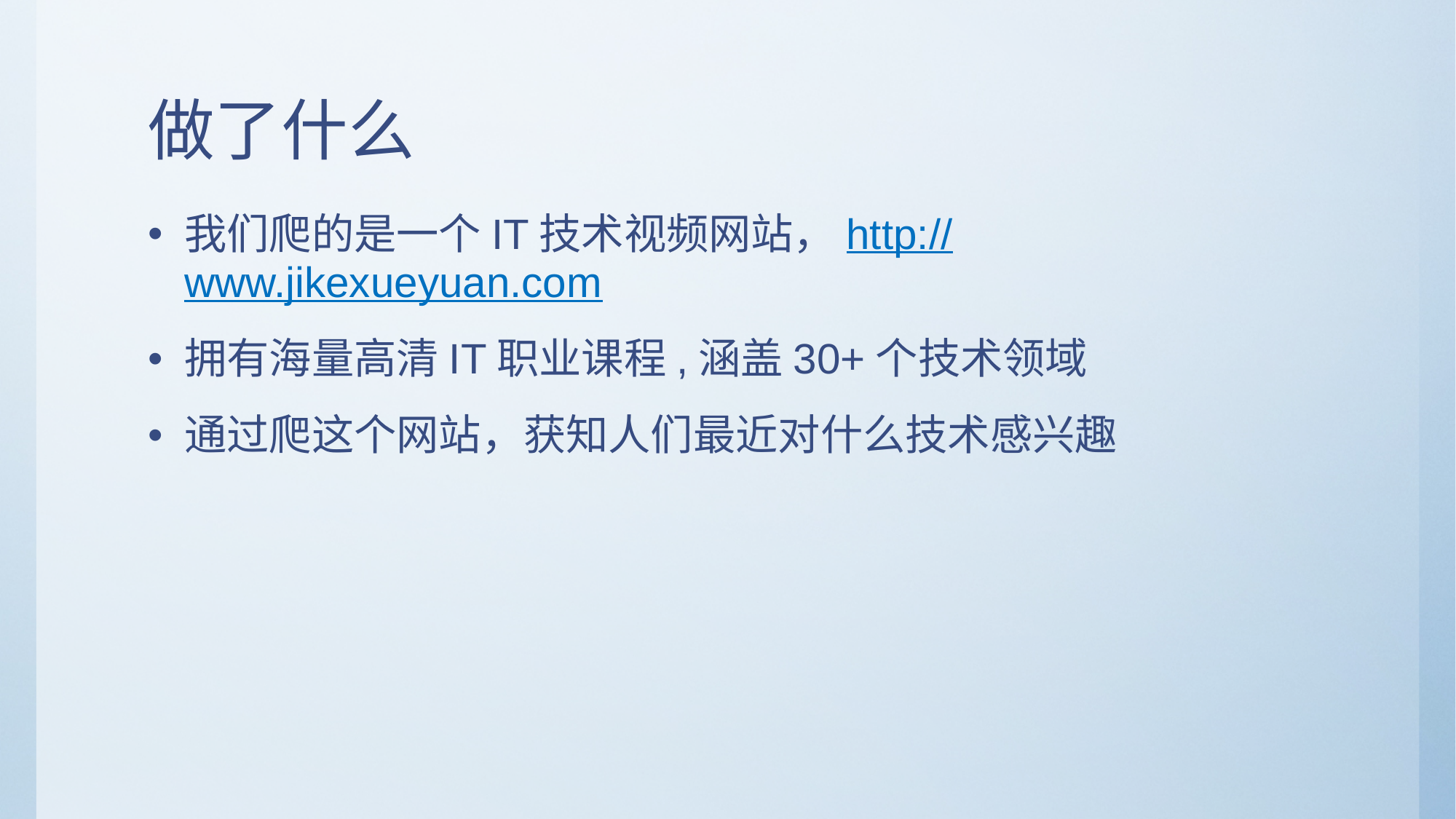

# 做了什么
我们爬的是一个IT技术视频网站，http://www.jikexueyuan.com
拥有海量高清IT职业课程,涵盖30+个技术领域
通过爬这个网站，获知人们最近对什么技术感兴趣